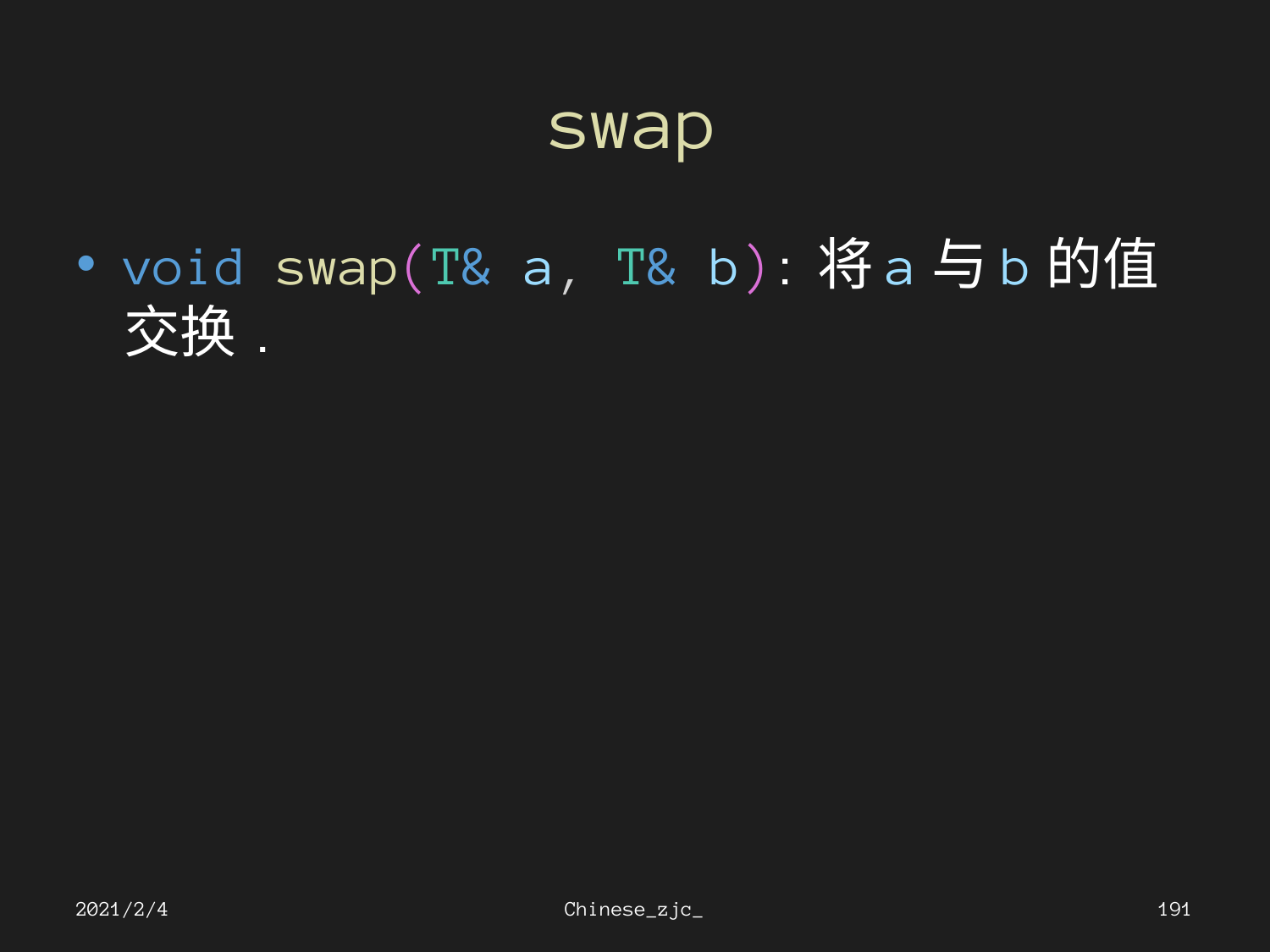

# swap
void swap(T& a, T& b):将a与b的值交换.
2021/2/4
Chinese_zjc_
191